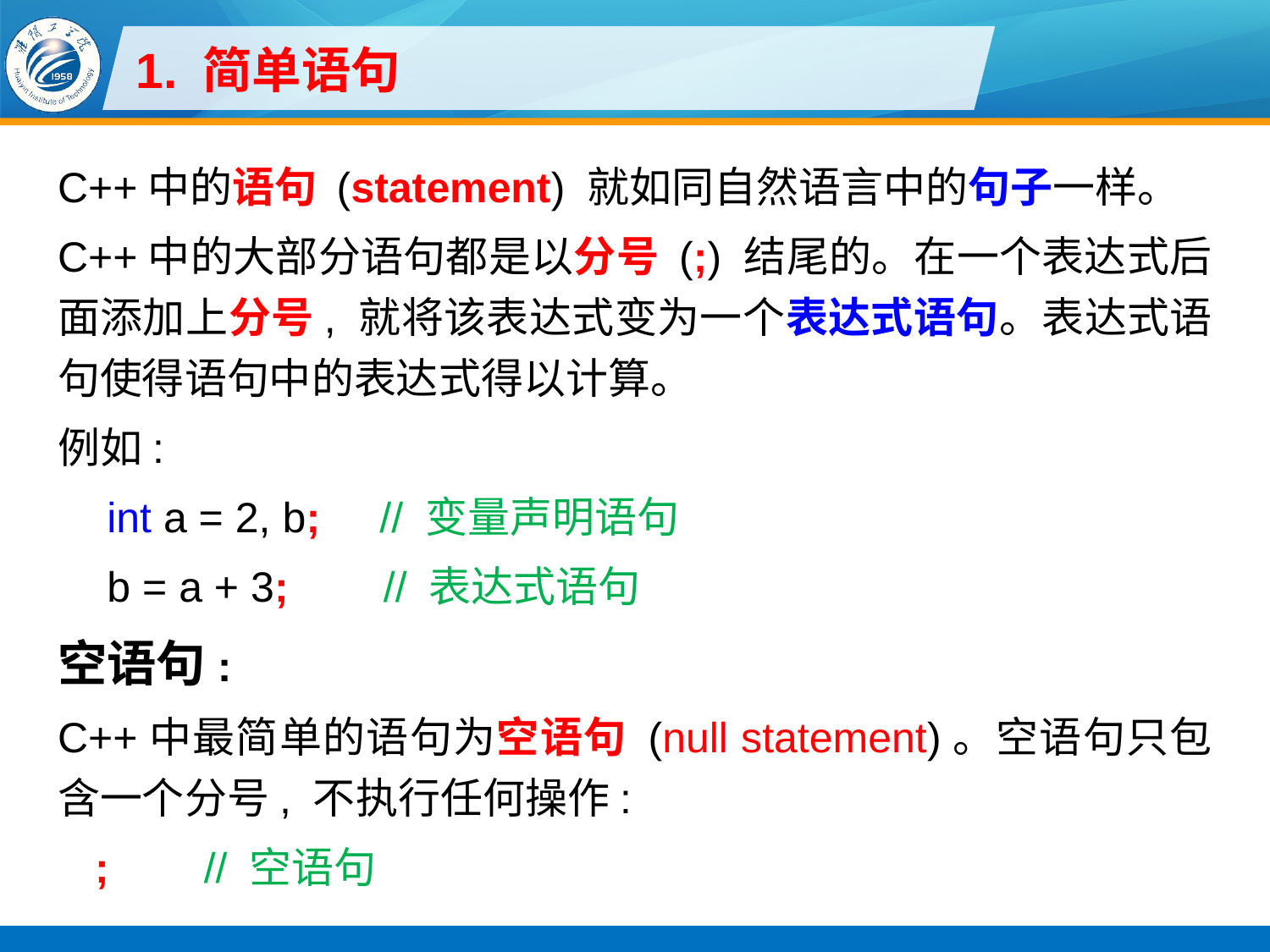

# 1. 简单语句
C++中的语句 (statement) 就如同自然语言中的句子一样。
C++中的大部分语句都是以分号 (;) 结尾的。在一个表达式后面添加上分号, 就将该表达式变为一个表达式语句。表达式语句使得语句中的表达式得以计算。
例如:
int a = 2, b;     // 变量声明语句
b = a + 3;        // 表达式语句
空语句:
C++中最简单的语句为空语句 (null statement)。空语句只包含一个分号, 不执行任何操作:
;        // 空语句